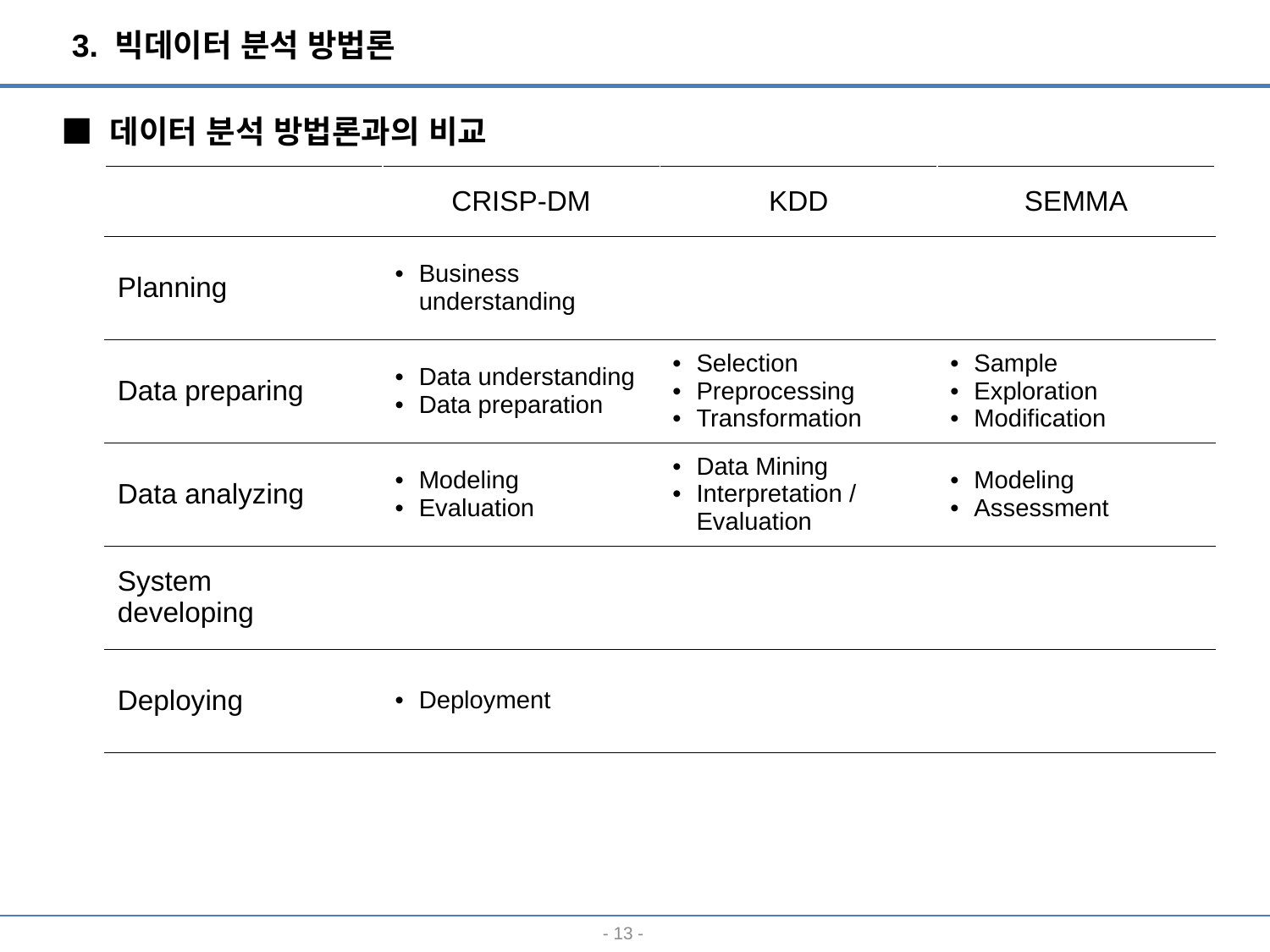

3. 빅데이터 분석 방법론
■ 데이터 분석 방법론과의 비교
|  | CRISP-DM | KDD | SEMMA |
| --- | --- | --- | --- |
| Planning | Business understanding |  |  |
| Data preparing | Data understanding Data preparation | Selection Preprocessing Transformation | Sample Exploration Modification |
| Data analyzing | Modeling Evaluation | Data Mining Interpretation / Evaluation | Modeling Assessment |
| System developing |  |  |  |
| Deploying | Deployment |  |  |
- 13 -